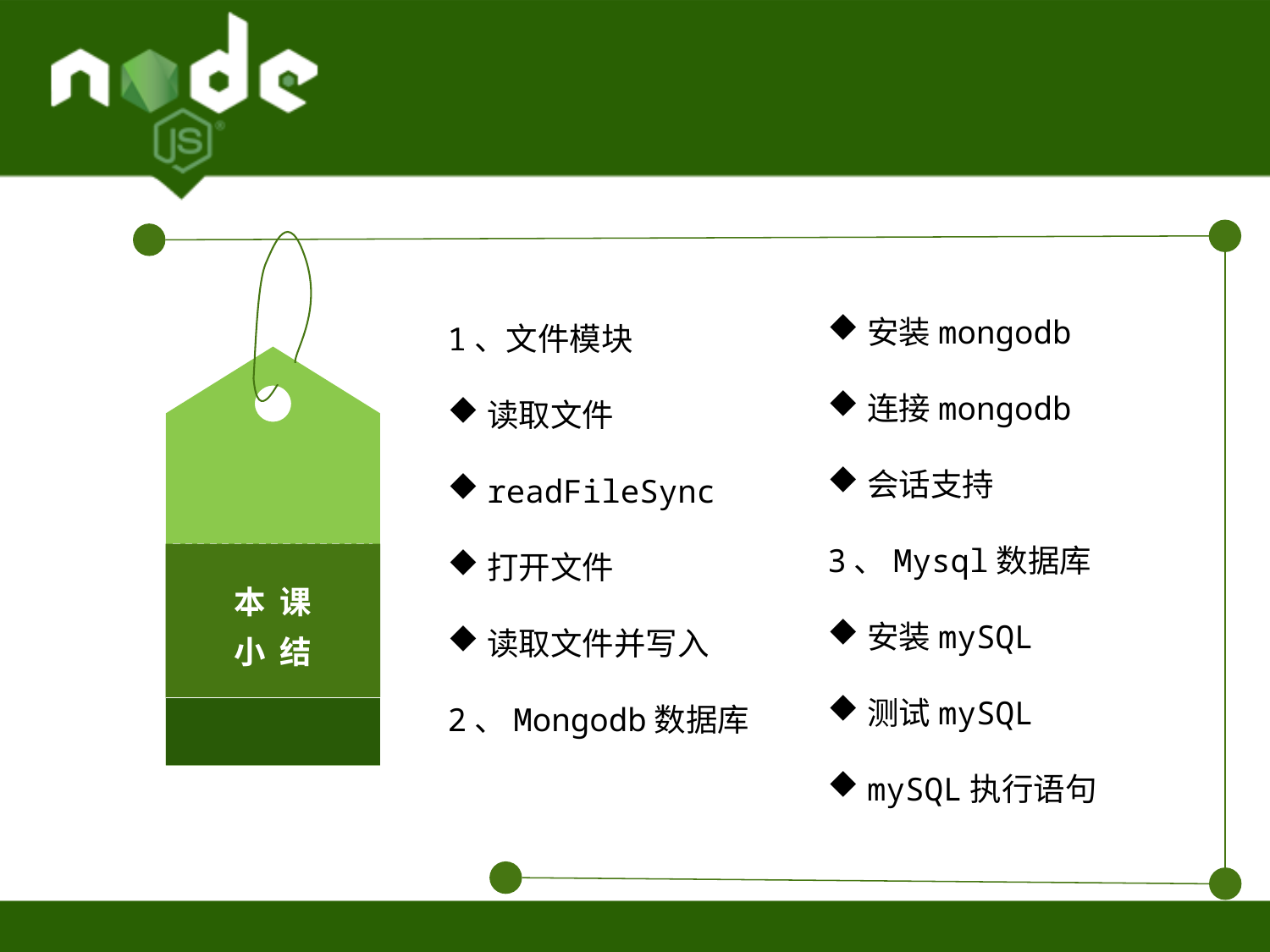

本  课
小  结

安装mongodb
连接mongodb
会话支持
3、Mysql数据库
安装mySQL
测试mySQL
mySQL执行语句
1、文件模块
读取文件
readFileSync
打开文件
读取文件并写入
2、Mongodb数据库